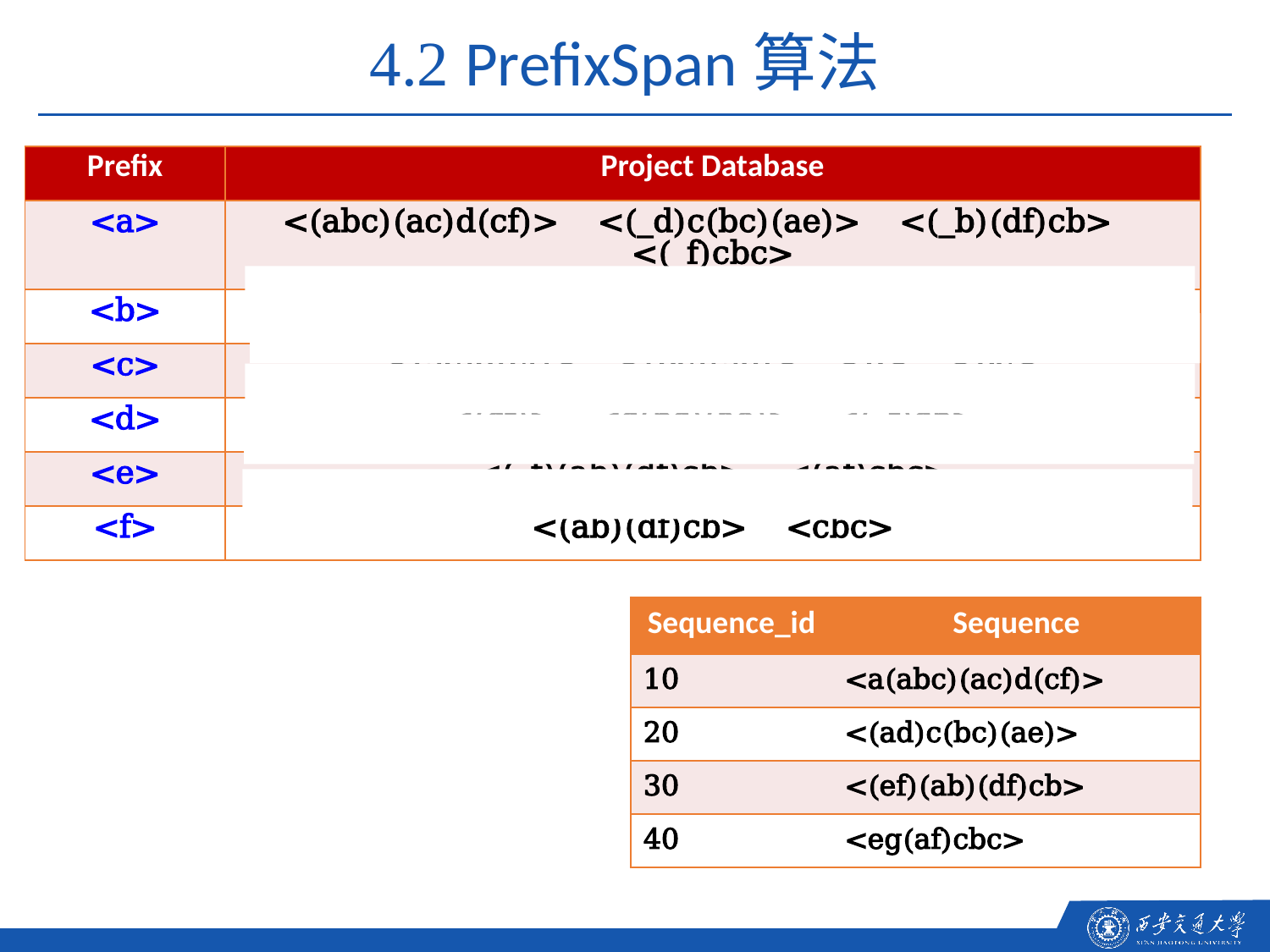

4.2 PrefixSpan算法
| Prefix | Project Database |
| --- | --- |
| <a> | <(abc)(ac)d(cf)> <(\_d)c(bc)(ae)> <(\_b)(df)cb> <(\_f)cbc> |
| <b> | <(\_c)(ac)d(cf)> <(\_c)(ae)> <(df)cb> <c> |
| <c> | <(ac)d(cf)> <(bc)(ae)> <b> <bc> |
| <d> | <(cf)> <c(bc)(ae)> <(\_f)cb> |
| <e> | <(\_f)(ab)(df)cb> <(af)cbc> |
| <f> | <(ab)(df)cb> <cbc> |

| Sequence\_id | Sequence |
| --- | --- |
| 10 | <a(abc)(ac)d(cf)> |
| 20 | <(ad)c(bc)(ae)> |
| 30 | <(ef)(ab)(df)cb> |
| 40 | <eg(af)cbc> |